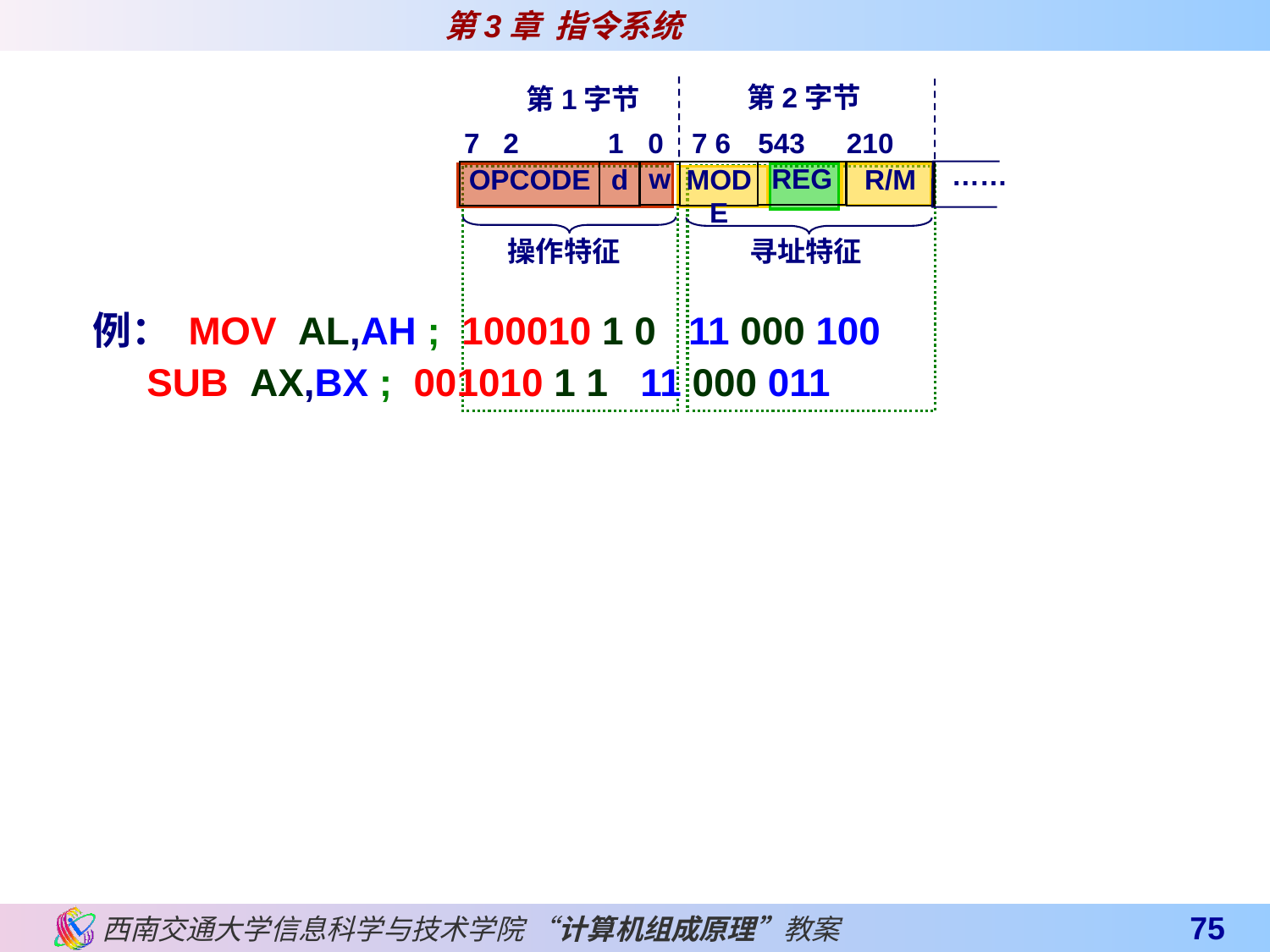

第2字节
第1字节

0
1
 7   2
 543
7 6
 210
……
w
d
OPCODE
REG
MODE
R/M

寻址特征
操作特征
例： MOV  AL,AH ;  100010 1 0   11 000 100
     SUB  AX,BX ;  001010 1 1   11 000 011